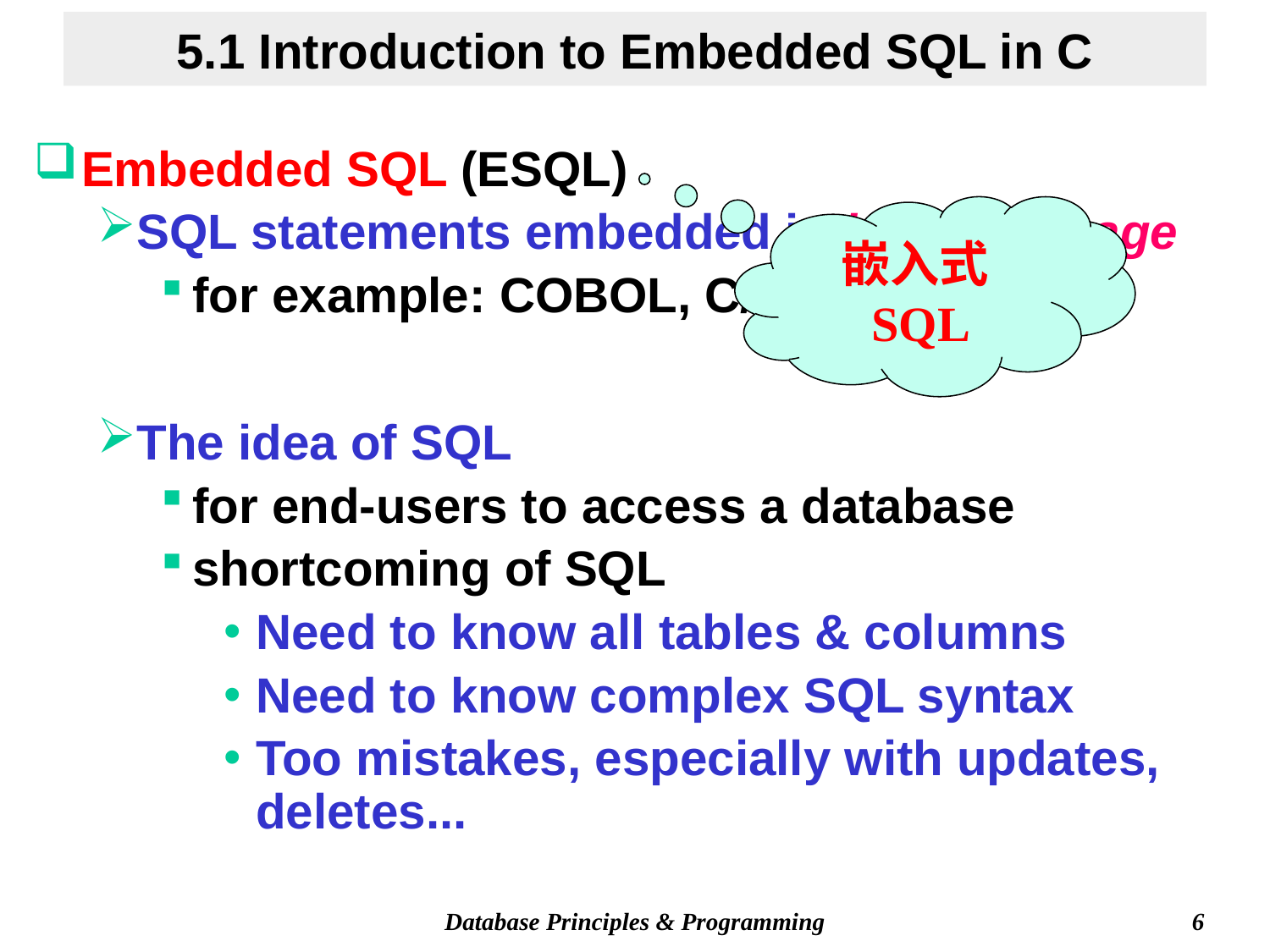

# 5.1 Introduction to Embedded SQL in C
Embedded SQL (ESQL)
SQL statements embedded in host language
for example: COBOL, C/C++, Java, ......

The idea of SQL
for end-users to access a database
shortcoming of SQL
Need to know all tables & columns
Need to know complex SQL syntax
Too mistakes, especially with updates, deletes...
嵌入式SQL

Database Principles & Programming
6